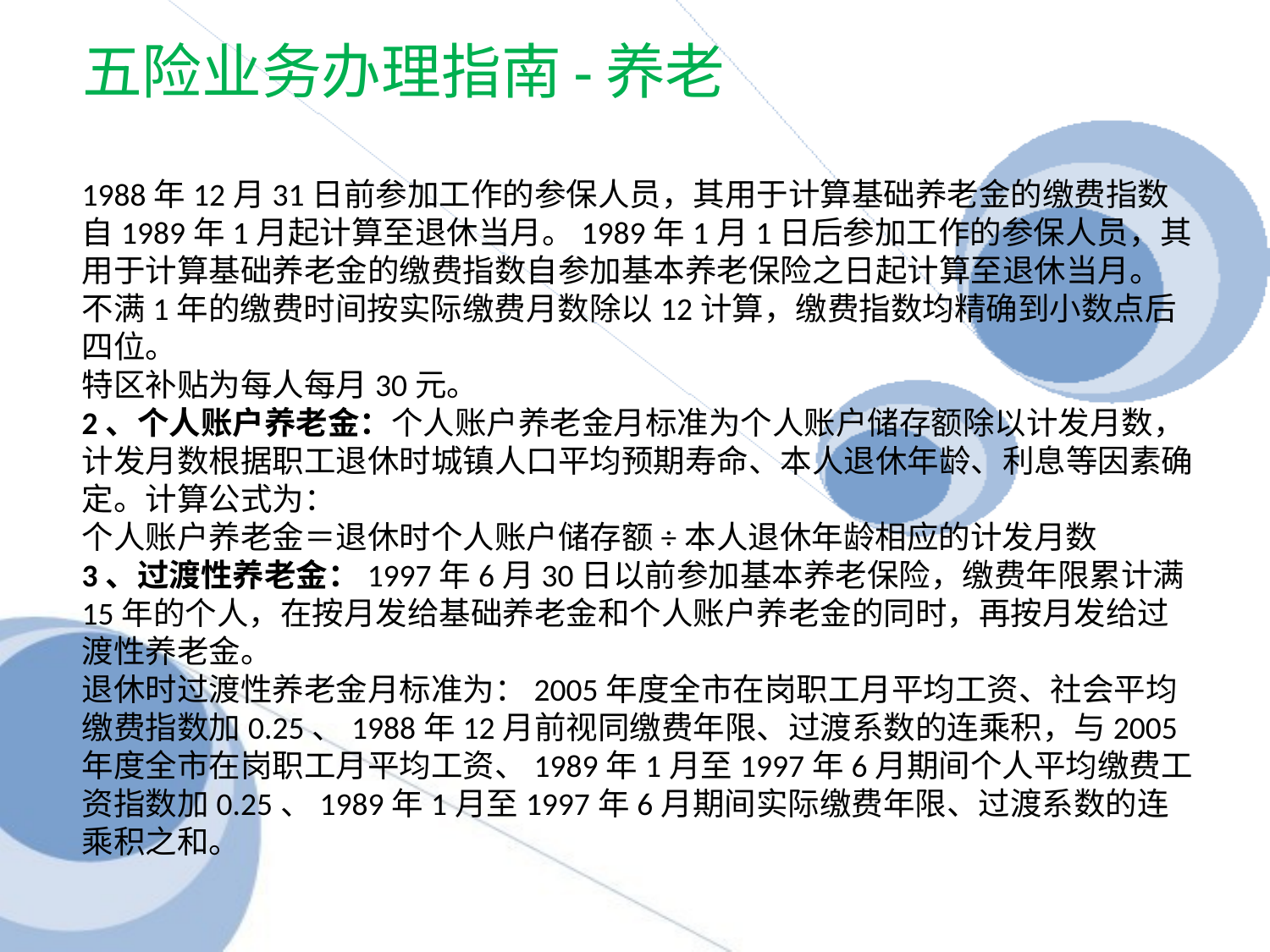

# 五险业务办理指南-养老
1988年12月31日前参加工作的参保人员，其用于计算基础养老金的缴费指数自1989年1月起计算至退休当月。1989年1月1日后参加工作的参保人员，其用于计算基础养老金的缴费指数自参加基本养老保险之日起计算至退休当月。
不满1年的缴费时间按实际缴费月数除以12计算，缴费指数均精确到小数点后四位。
特区补贴为每人每月30元。
2、个人账户养老金：个人账户养老金月标准为个人账户储存额除以计发月数，计发月数根据职工退休时城镇人口平均预期寿命、本人退休年龄、利息等因素确定。计算公式为：
个人账户养老金＝退休时个人账户储存额÷本人退休年龄相应的计发月数
3、过渡性养老金：1997年6月30日以前参加基本养老保险，缴费年限累计满15年的个人，在按月发给基础养老金和个人账户养老金的同时，再按月发给过渡性养老金。
退休时过渡性养老金月标准为：2005年度全市在岗职工月平均工资、社会平均缴费指数加0.25、1988年12月前视同缴费年限、过渡系数的连乘积，与2005年度全市在岗职工月平均工资、1989年1月至1997年6月期间个人平均缴费工资指数加0.25、1989年1月至1997年6月期间实际缴费年限、过渡系数的连乘积之和。